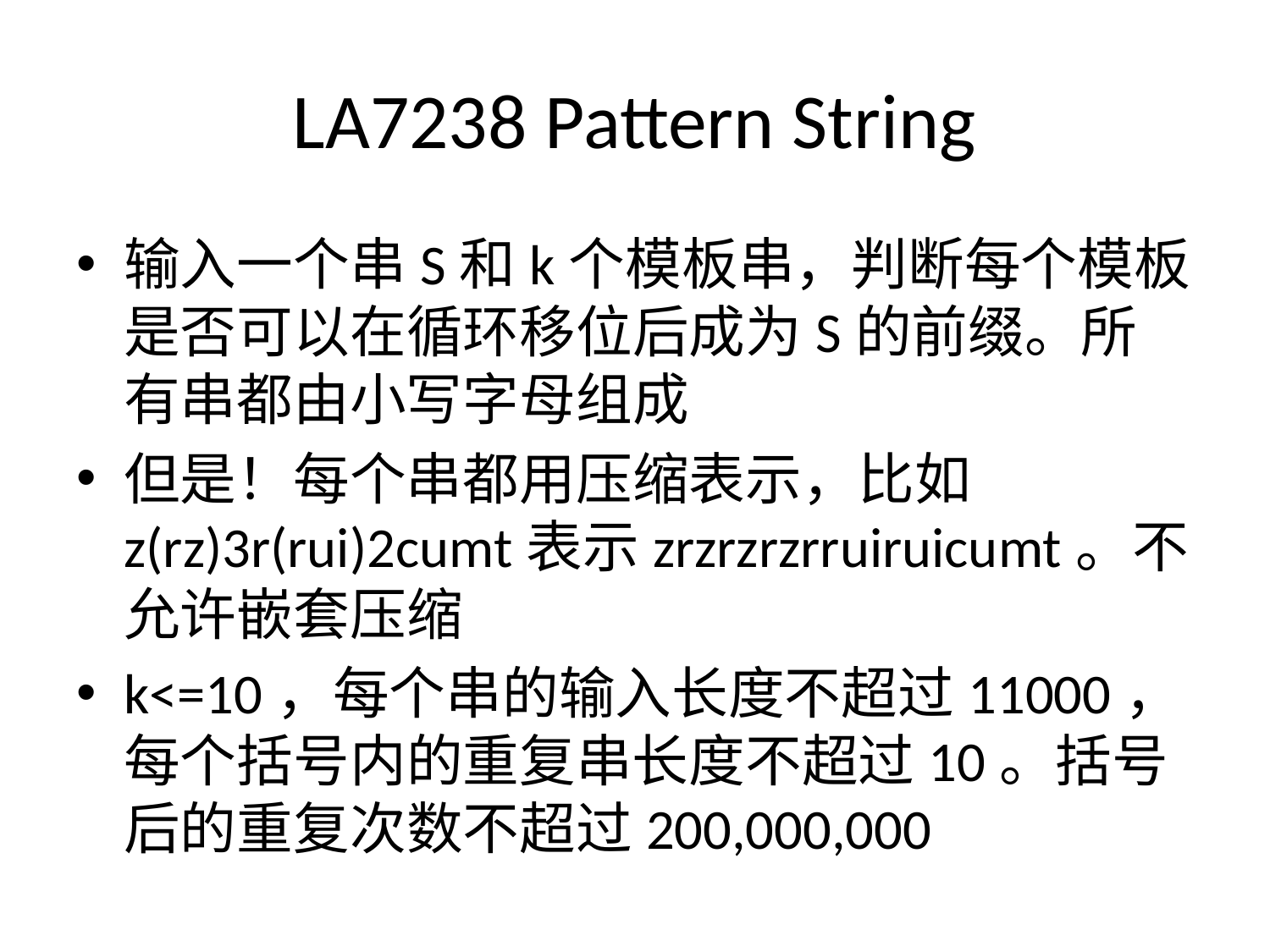

# LA7238 Pattern String
输入一个串S和k个模板串，判断每个模板是否可以在循环移位后成为S的前缀。所有串都由小写字母组成
但是！每个串都用压缩表示，比如z(rz)3r(rui)2cumt表示zrzrzrzrruiruicumt。不允许嵌套压缩
k<=10，每个串的输入长度不超过11000，每个括号内的重复串长度不超过10。括号后的重复次数不超过200,000,000